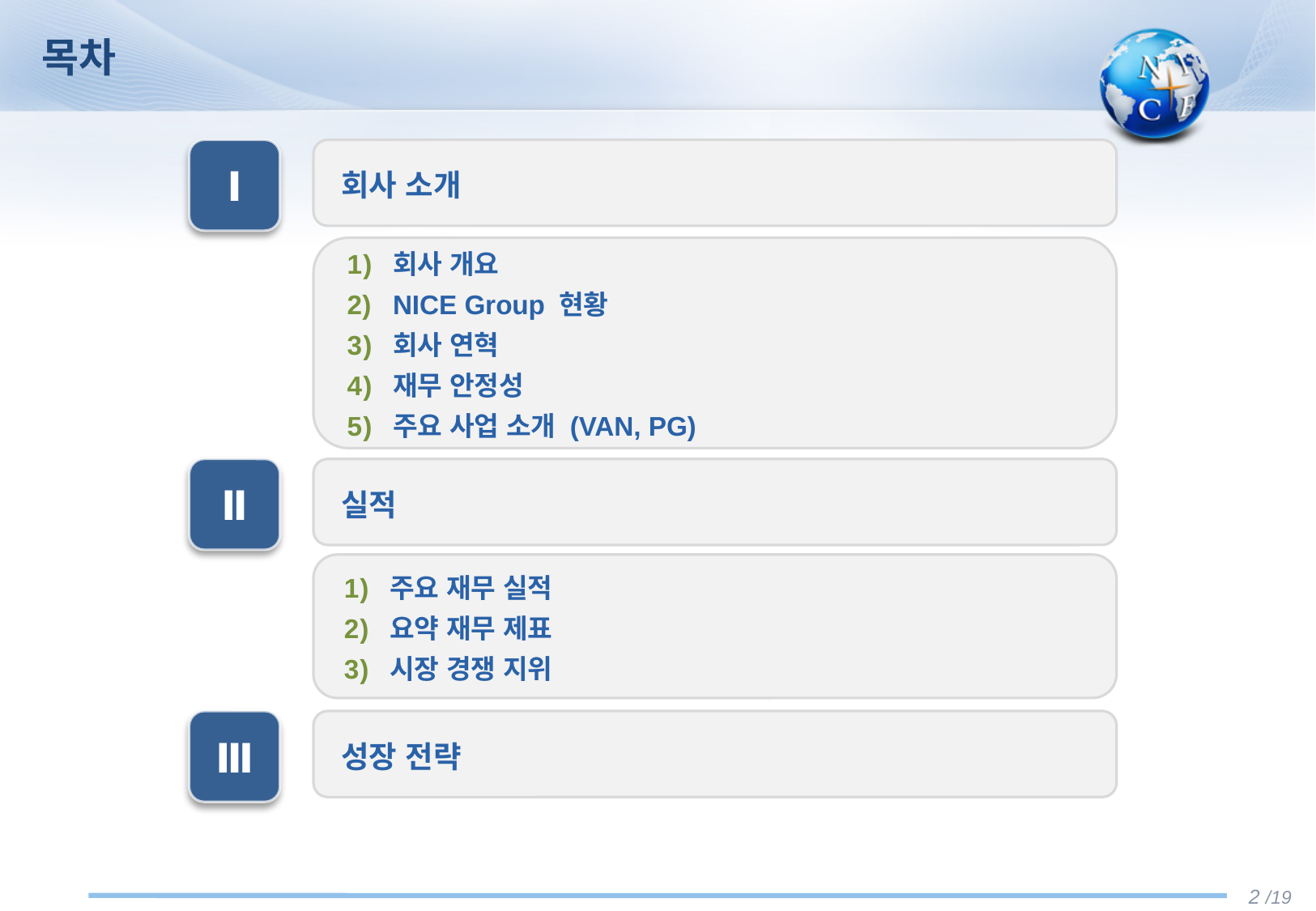

목차
Ⅰ
회사 소개
회사 개요
NICE Group 현황
회사 연혁
재무 안정성
주요 사업 소개 (VAN, PG)
Ⅱ
실적
주요 재무 실적
요약 재무 제표
시장 경쟁 지위
Ⅲ
성장 전략